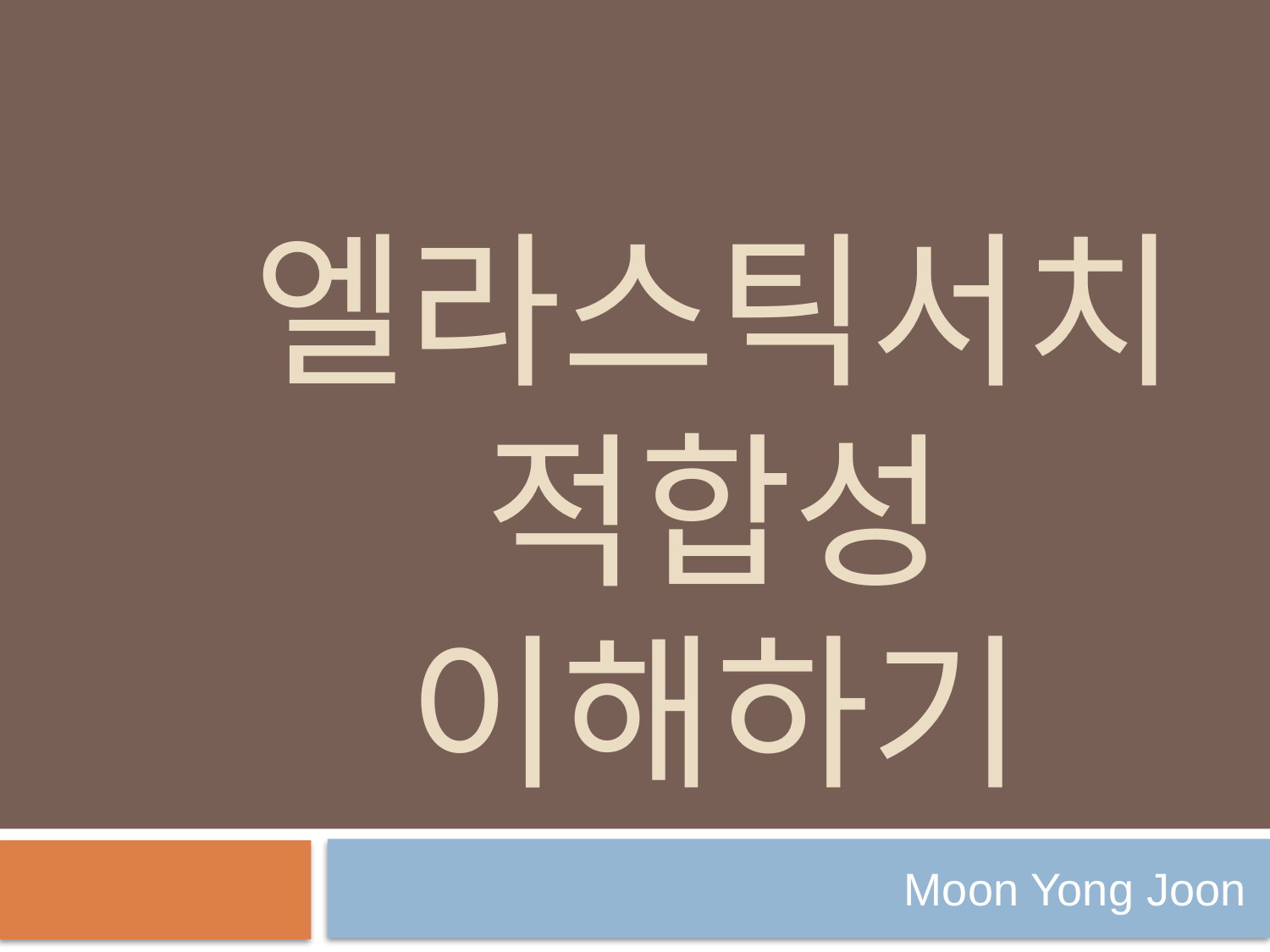

# 엘라스틱서치 적합성 이해하기
Moon Yong Joon